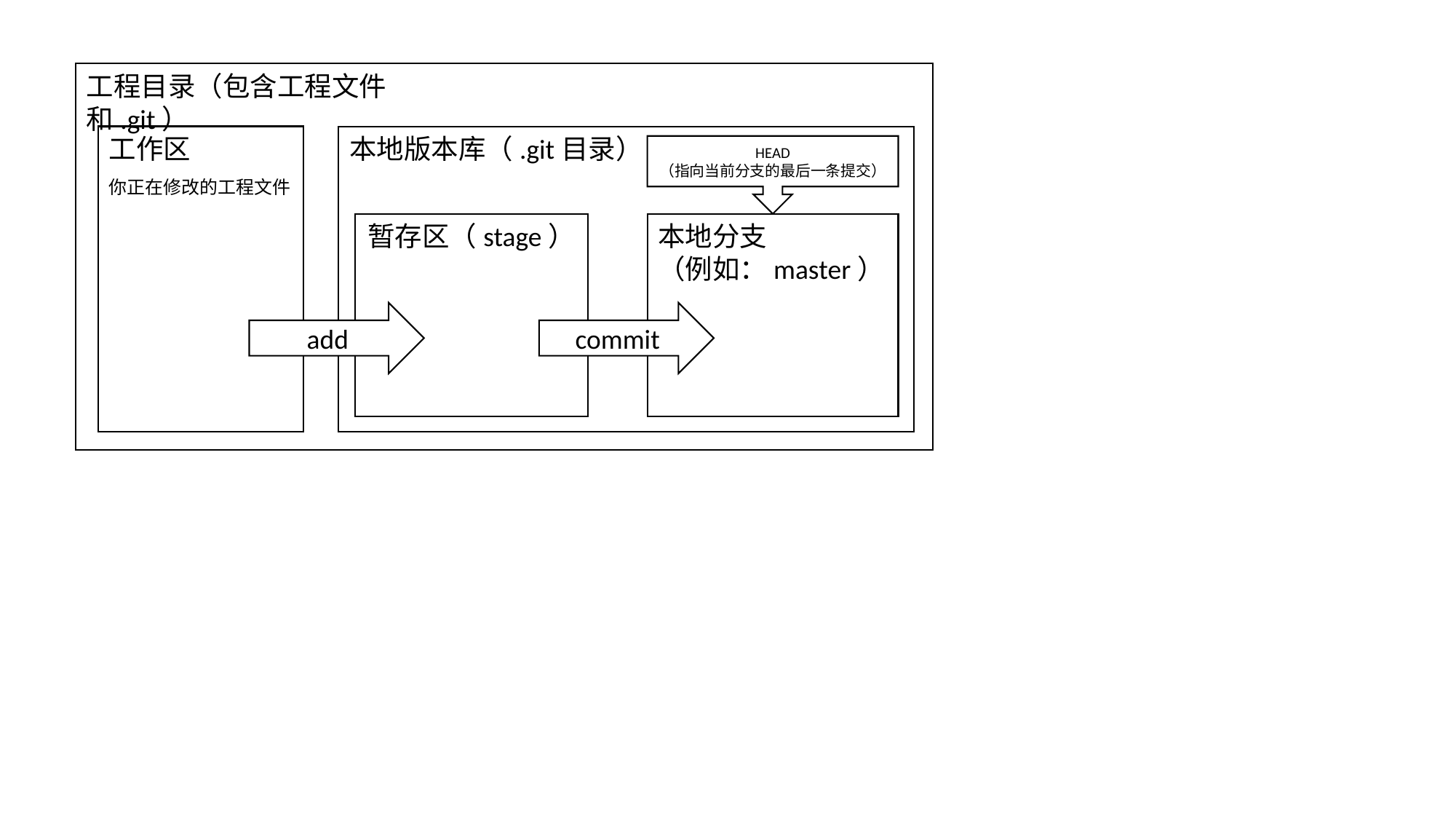

工程目录（包含工程文件和.git）

工作区

本地版本库（.git目录）
你正在修改的工程文件

本地分支
（例如：master）

暂存区（stage）
add
commit
HEAD
（指向当前分支的最后一条提交）